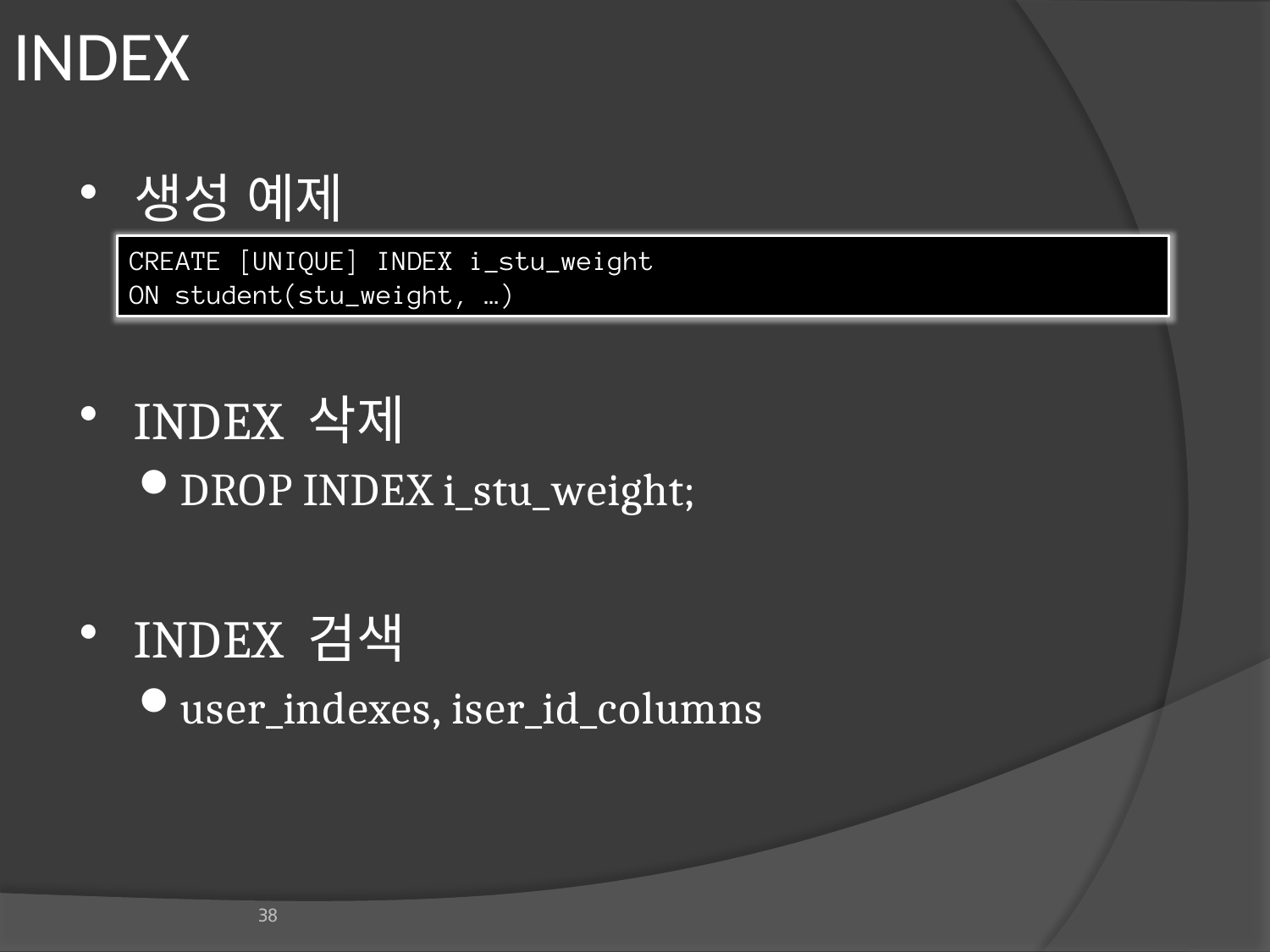

# INDEX
생성 예제

INDEX 삭제
DROP INDEX i_stu_weight;

INDEX 검색
user_indexes, iser_id_columns
CREATE [UNIQUE] INDEX i_stu_weight
ON student(stu_weight, …)
38